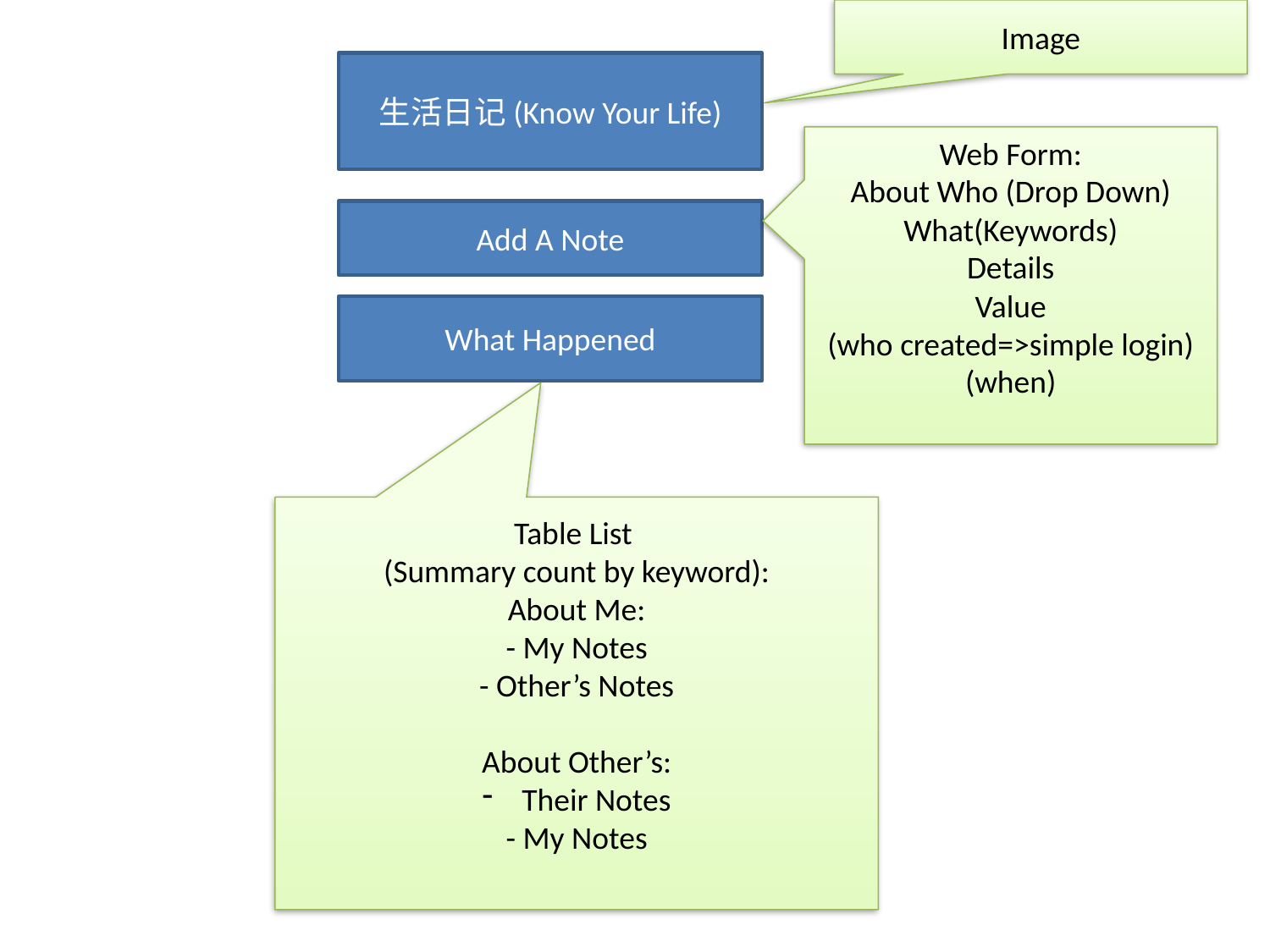

Image
生活日记(Know Your Life)
Web Form:
About Who (Drop Down)
What(Keywords)
Details
Value
(who created=>simple login)
(when)

Add A Note
What Happened
Table List
(Summary count by keyword):
About Me:
- My Notes
- Other’s Notes

About Other’s:
Their Notes
- My Notes